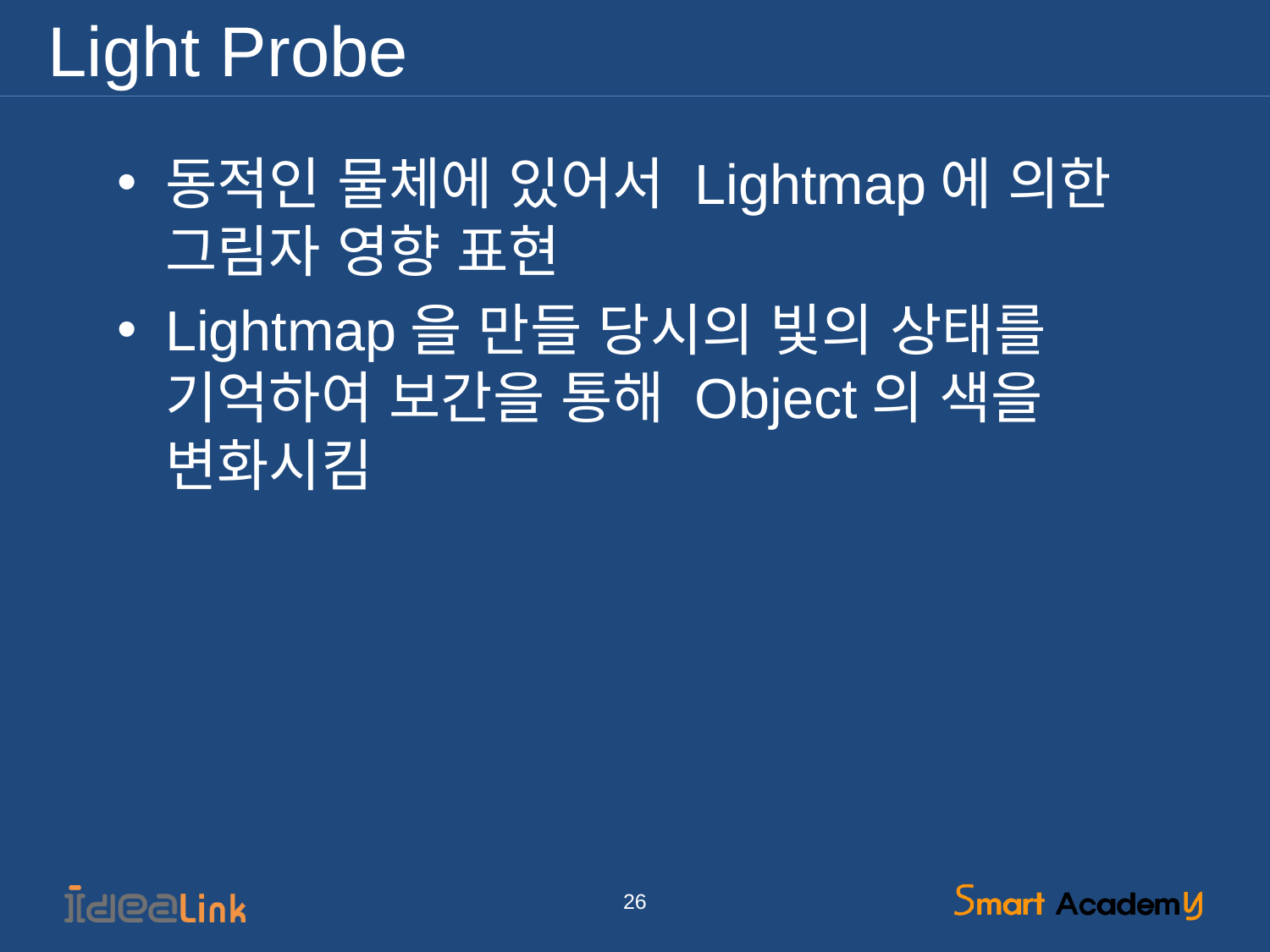

# Light Probe
동적인 물체에 있어서 Lightmap에 의한 그림자 영향 표현
Lightmap을 만들 당시의 빛의 상태를 기억하여 보간을 통해 Object의 색을 변화시킴

26